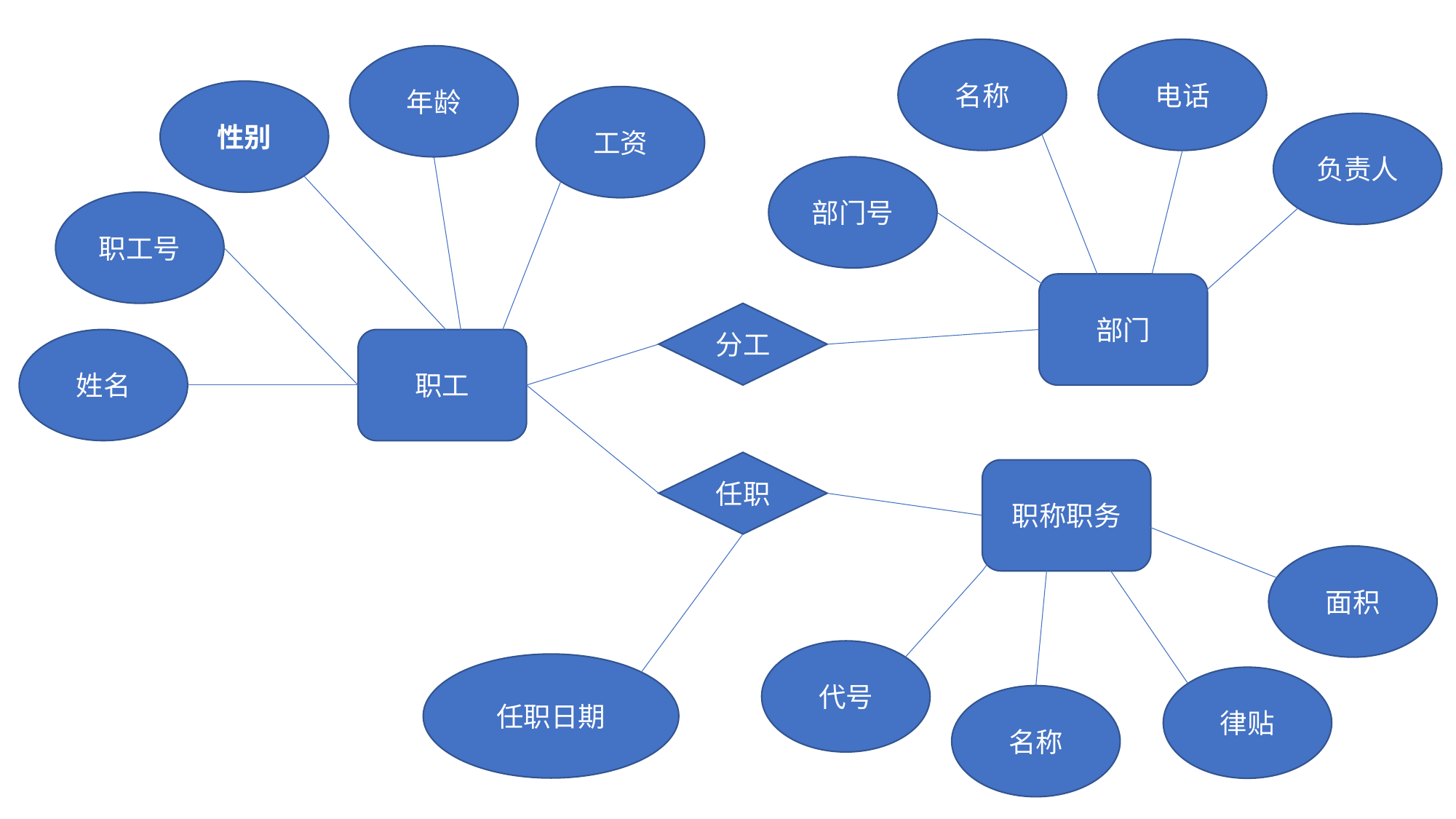

名称
电话
年龄
性别
工资
负责人
部门号
职工号
部门
分工
姓名
职工
任职
职称职务
面积
代号
任职日期
律贴
名称